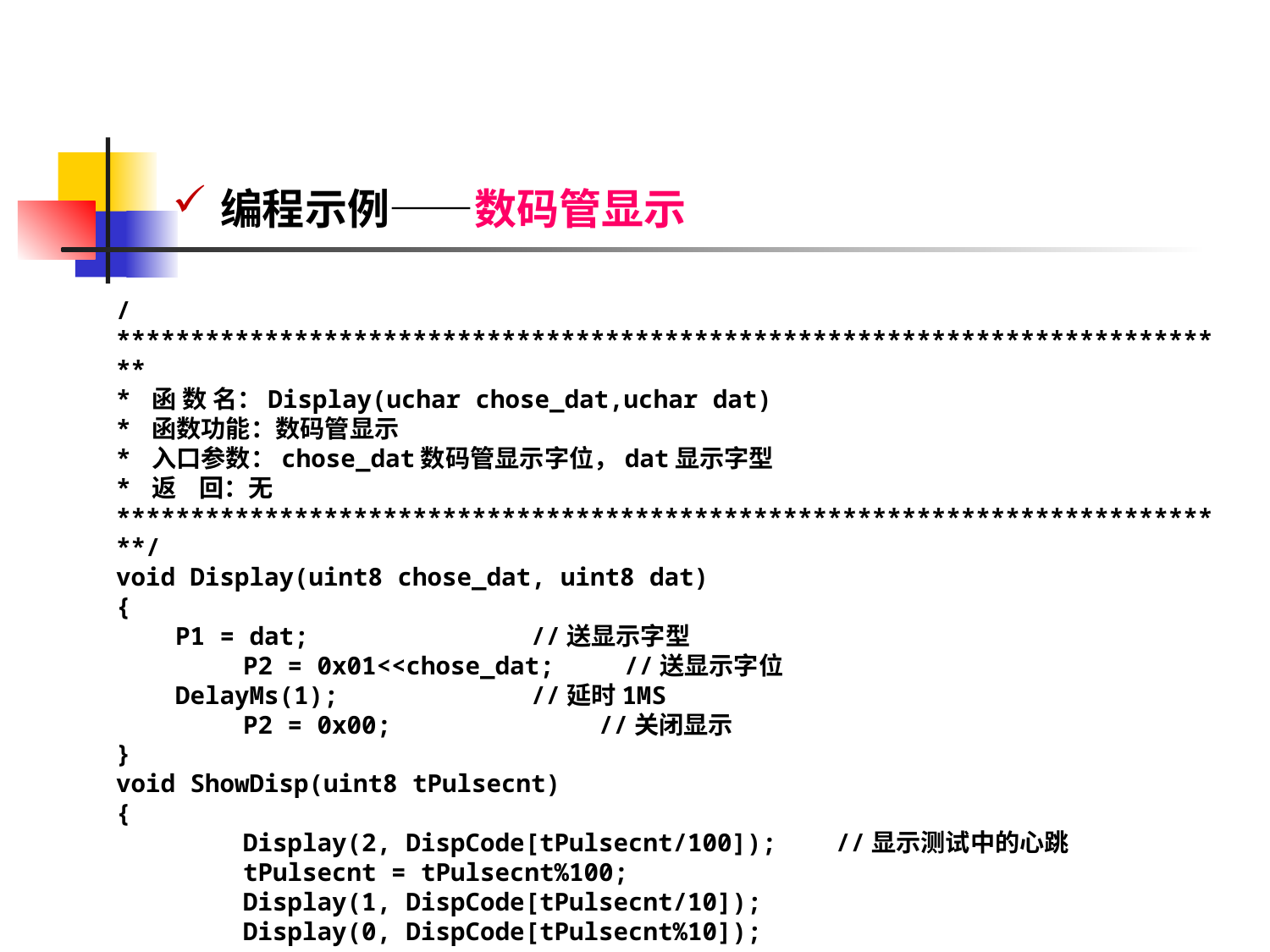

编程示例——数码管显示
/****************************************************************************
* 函 数 名：Display(uchar chose_dat,uchar dat)
* 函数功能：数码管显示
* 入口参数：chose_dat数码管显示字位，dat显示字型
* 返    回：无
****************************************************************************/
void Display(uint8 chose_dat, uint8 dat)
{
    P1 = dat;               //送显示字型
	P2 = 0x01<<chose_dat;	//送显示字位
    DelayMs(1);             //延时1MS
	P2 = 0x00;              //关闭显示
}
void ShowDisp(uint8 tPulsecnt)
{
	Display(2, DispCode[tPulsecnt/100]);    //显示测试中的心跳
	tPulsecnt = tPulsecnt%100;
	Display(1, DispCode[tPulsecnt/10]);
	Display(0, DispCode[tPulsecnt%10]);
}